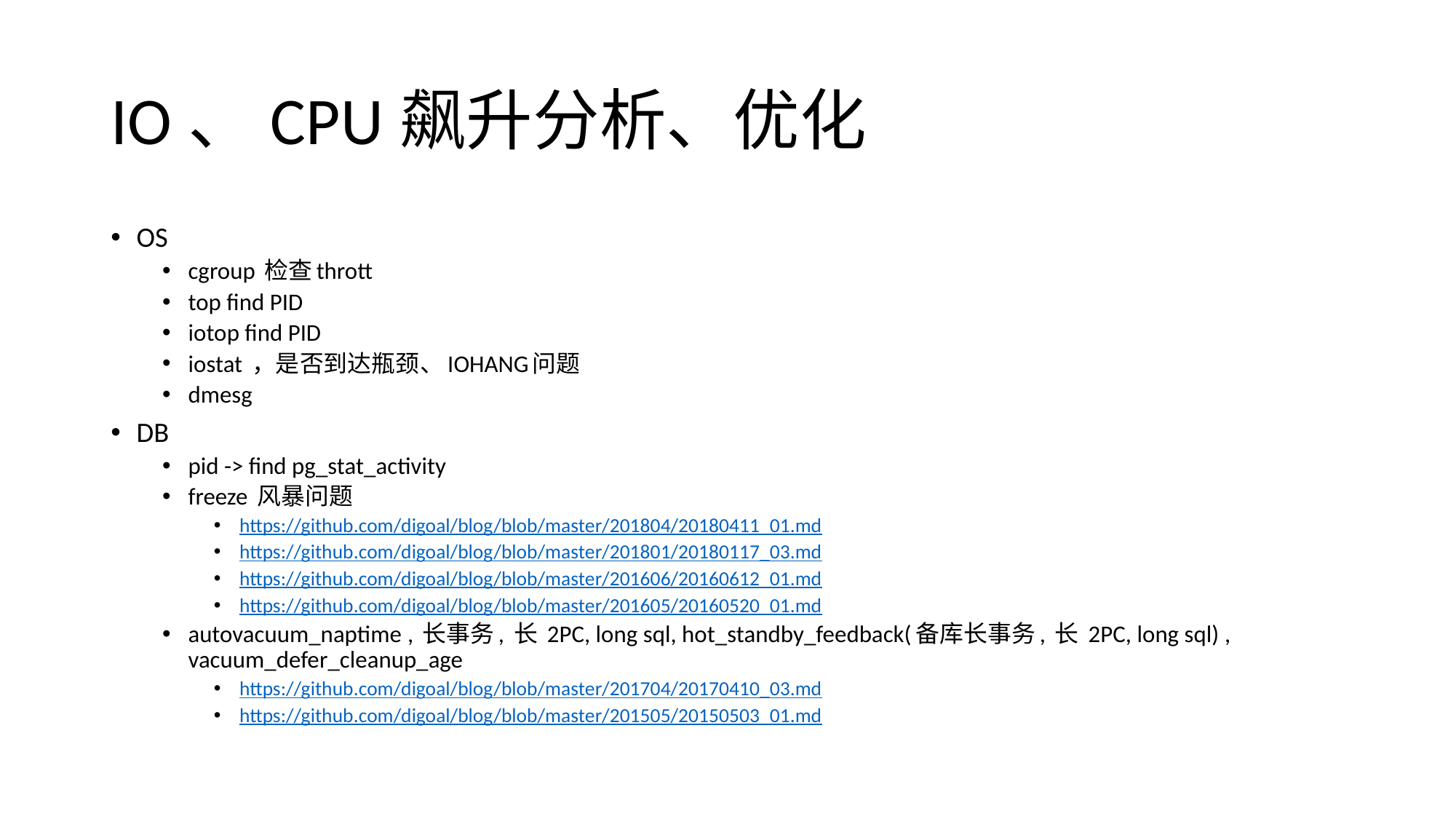

# IO、CPU飙升分析、优化
OS
cgroup 检查thrott
top find PID
iotop find PID
iostat ，是否到达瓶颈、IOHANG问题
dmesg
DB
pid -> find pg_stat_activity
freeze 风暴问题
https://github.com/digoal/blog/blob/master/201804/20180411_01.md
https://github.com/digoal/blog/blob/master/201801/20180117_03.md
https://github.com/digoal/blog/blob/master/201606/20160612_01.md
https://github.com/digoal/blog/blob/master/201605/20160520_01.md
autovacuum_naptime , 长事务, 长 2PC, long sql, hot_standby_feedback(备库长事务, 长 2PC, long sql) , vacuum_defer_cleanup_age
https://github.com/digoal/blog/blob/master/201704/20170410_03.md
https://github.com/digoal/blog/blob/master/201505/20150503_01.md